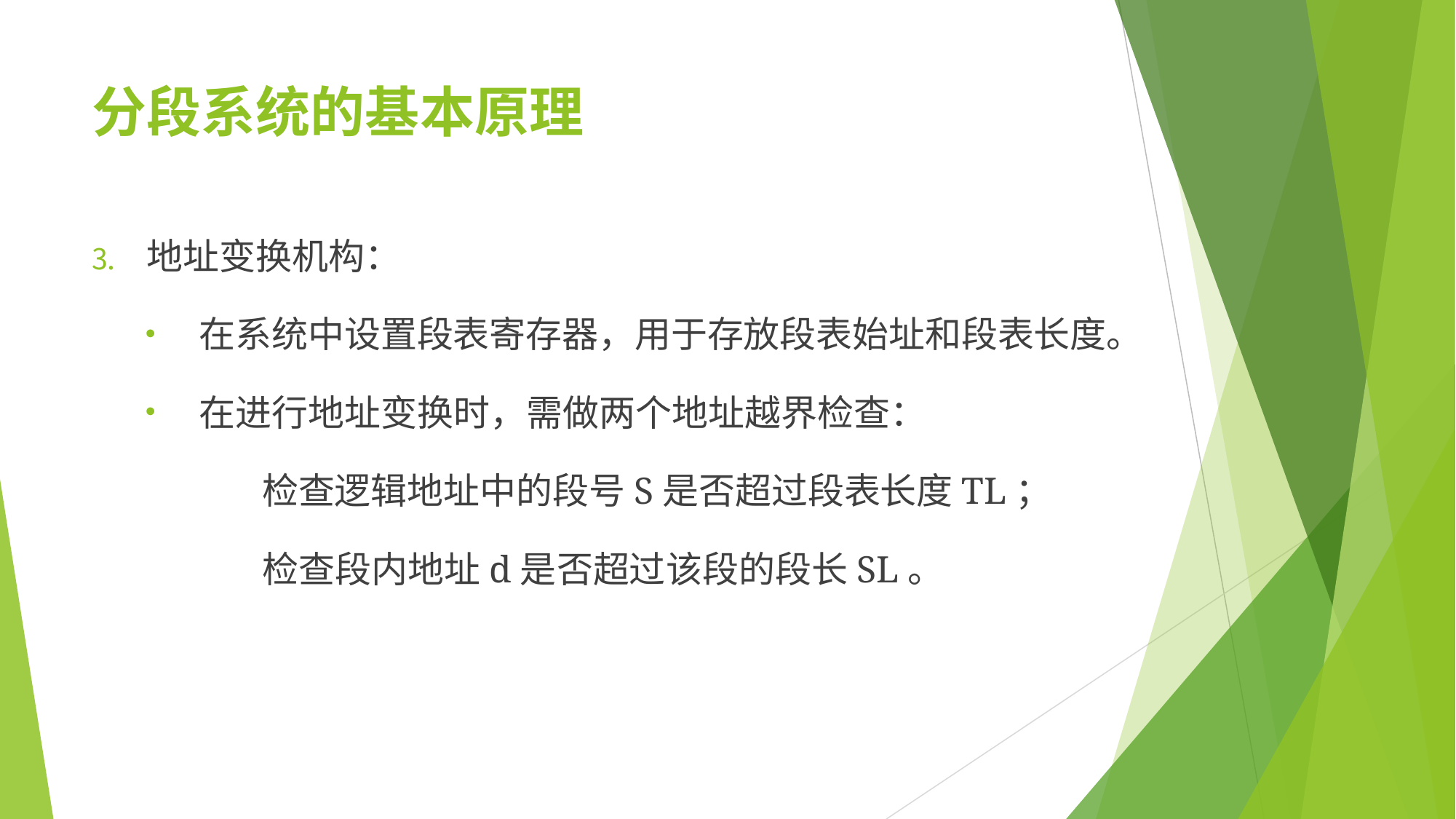

# 分段系统的基本原理
地址变换机构：

在系统中设置段表寄存器，用于存放段表始址和段表长度。

在进行地址变换时，需做两个地址越界检查：

检查逻辑地址中的段号S是否超过段表长度TL；

检查段内地址d是否超过该段的段长SL。